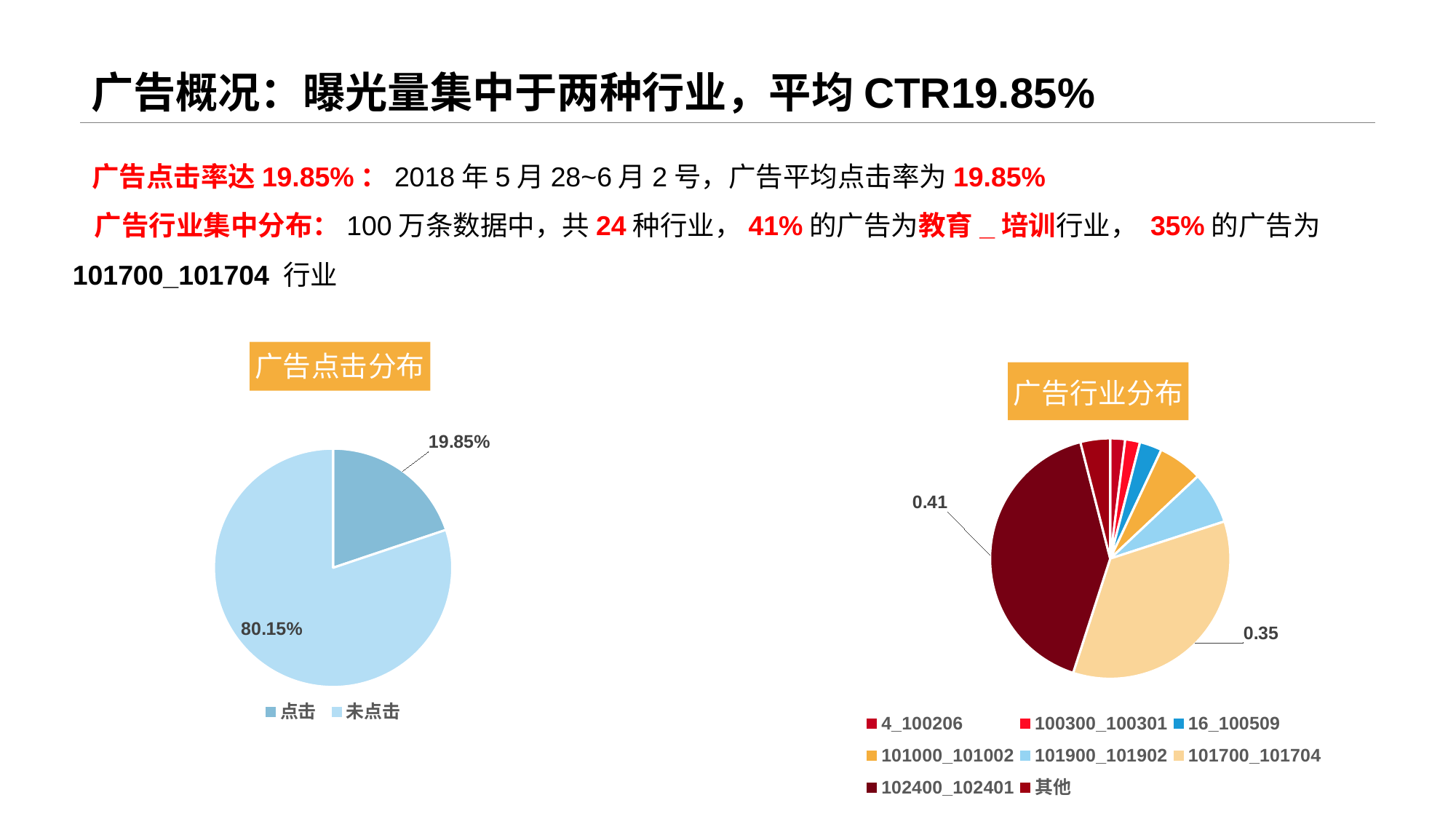

# 广告概况：曝光量集中于两种行业，平均CTR19.85%
  广告点击率达19.85%：2018年5月28~6月2号，广告平均点击率为19.85%
  广告行业集中分布：100万条数据中，共24种行业，41%的广告为教育_培训行业， 35%的广告为          101700_101704 行业

### Chart:

| Category | 广告点击分布 |
|---|---|
| 点击 | 0.1985 |
| 未点击 | 0.8015 |

### Chart: 广告行业分布

| Category | 列1 |
|---|---|
| 4_100206 | 0.020000000000000004 |
| 100300_100301 | 0.020000000000000004 |
| 16_100509 | 0.030000000000000002 |
| 101000_101002 | 0.060000000000000005 |
| 101900_101902 | 0.07000000000000002 |
| 101700_101704 | 0.35000000000000003 |
| 102400_102401 | 0.41000000000000003 |
| 其他 | 0.04000000000000001 |